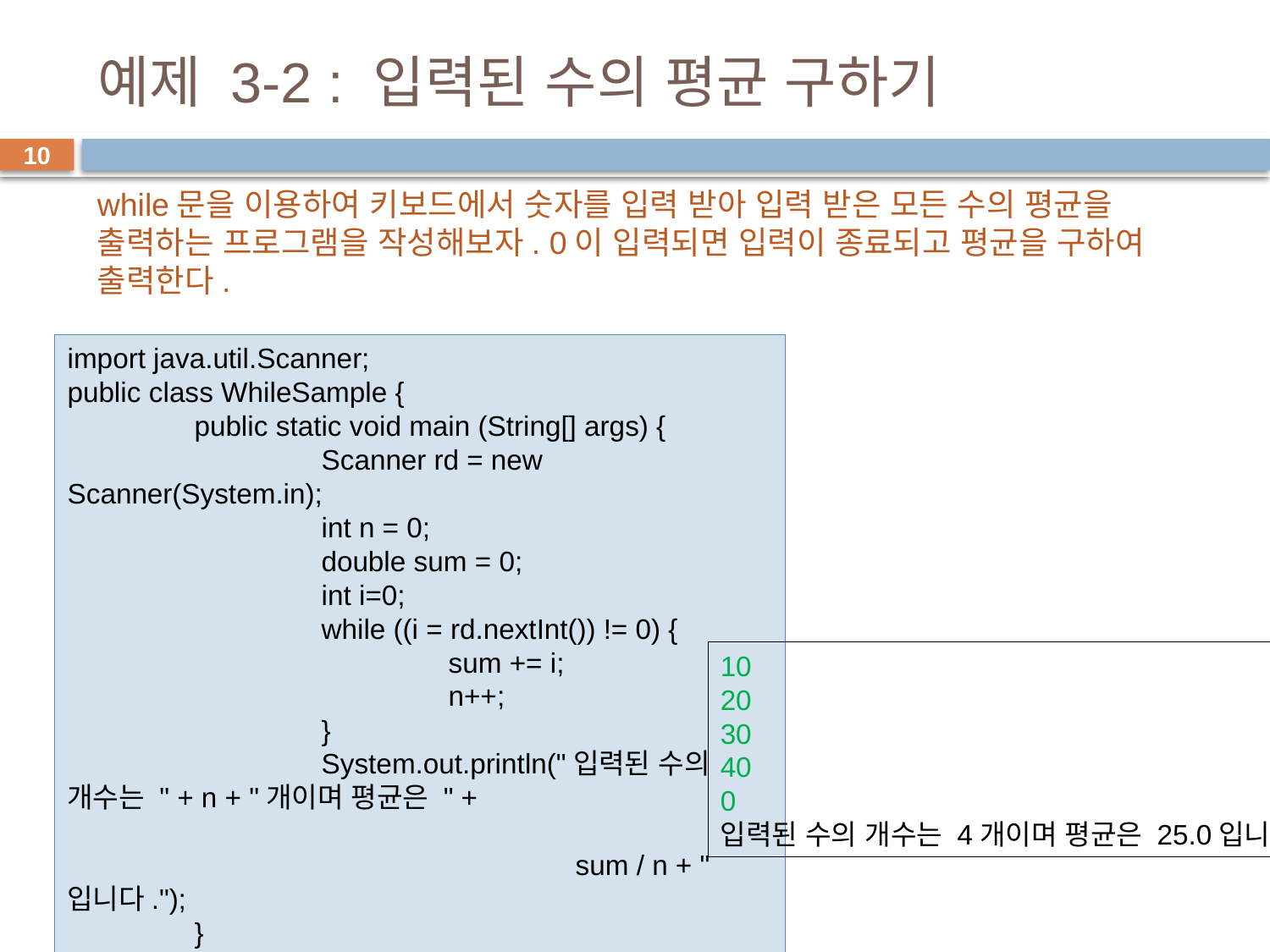

# 예제 3-2 : 입력된 수의 평균 구하기
10
while문을 이용하여 키보드에서 숫자를 입력 받아 입력 받은 모든 수의 평균을 출력하는 프로그램을 작성해보자. 0이 입력되면 입력이 종료되고 평균을 구하여 출력한다.
import java.util.Scanner;
public class WhileSample {
	public static void main (String[] args) {
		Scanner rd = new Scanner(System.in);
		int n = 0;
		double sum = 0;
		int i=0;
		while ((i = rd.nextInt()) != 0) {
			sum += i;
			n++;
		}
		System.out.println("입력된 수의 개수는 " + n + "개이며 평균은 " +
									sum / n + "입니다.");
	}
}
10
20
30
40
0
입력된 수의 개수는 4개이며 평균은 25.0입니다.